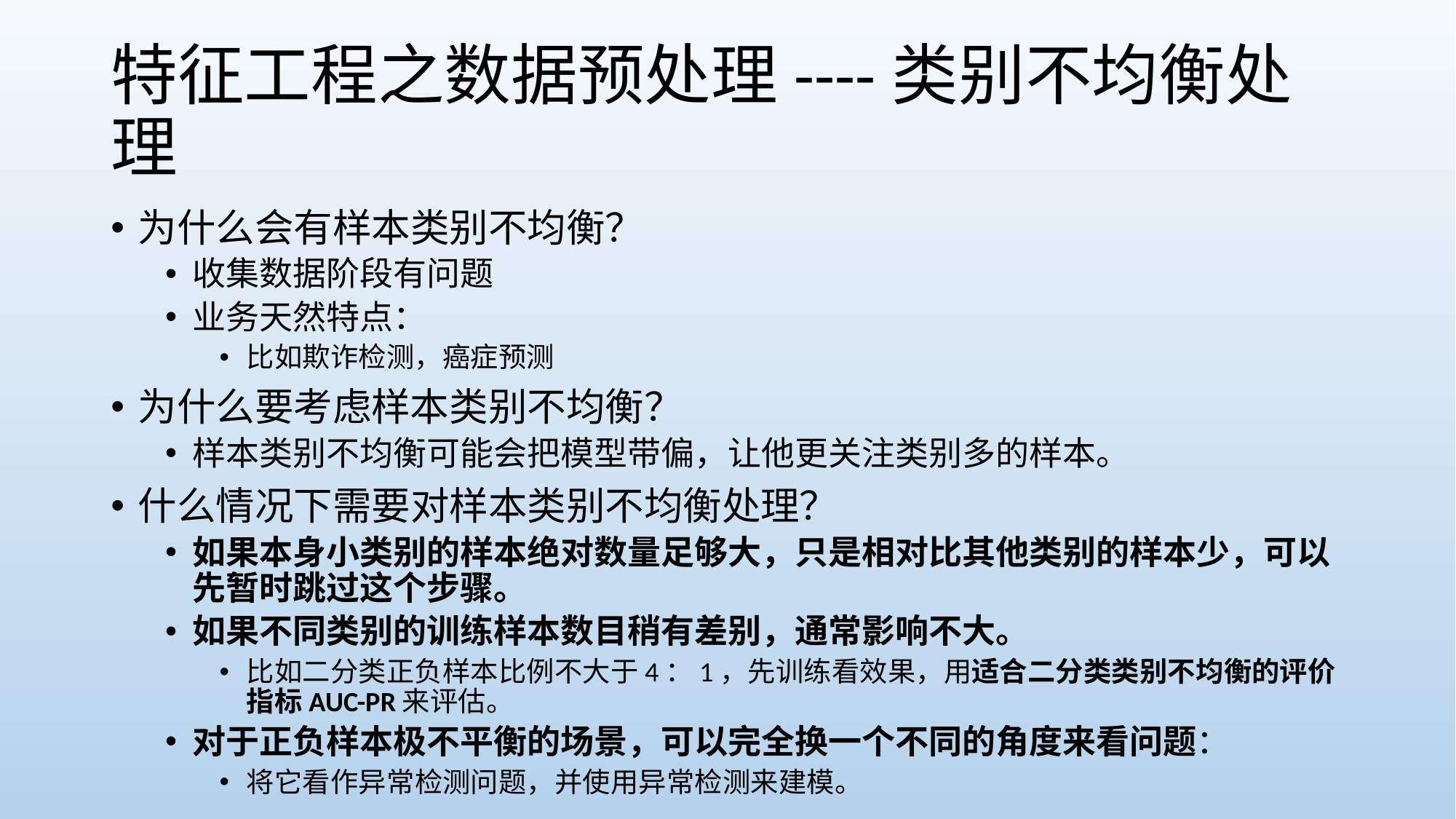

# 特征工程之数据预处理----类别不均衡处理
为什么会有样本类别不均衡？
收集数据阶段有问题
业务天然特点：
比如欺诈检测，癌症预测
为什么要考虑样本类别不均衡？
样本类别不均衡可能会把模型带偏，让他更关注类别多的样本。
什么情况下需要对样本类别不均衡处理？
如果本身小类别的样本绝对数量足够大，只是相对比其他类别的样本少，可以先暂时跳过这个步骤。
如果不同类别的训练样本数目稍有差别，通常影响不大。
比如二分类正负样本比例不大于4：1，先训练看效果，用适合二分类类别不均衡的评价指标AUC-PR来评估。
对于正负样本极不平衡的场景，可以完全换一个不同的角度来看问题：
将它看作异常检测问题，并使用异常检测来建模。